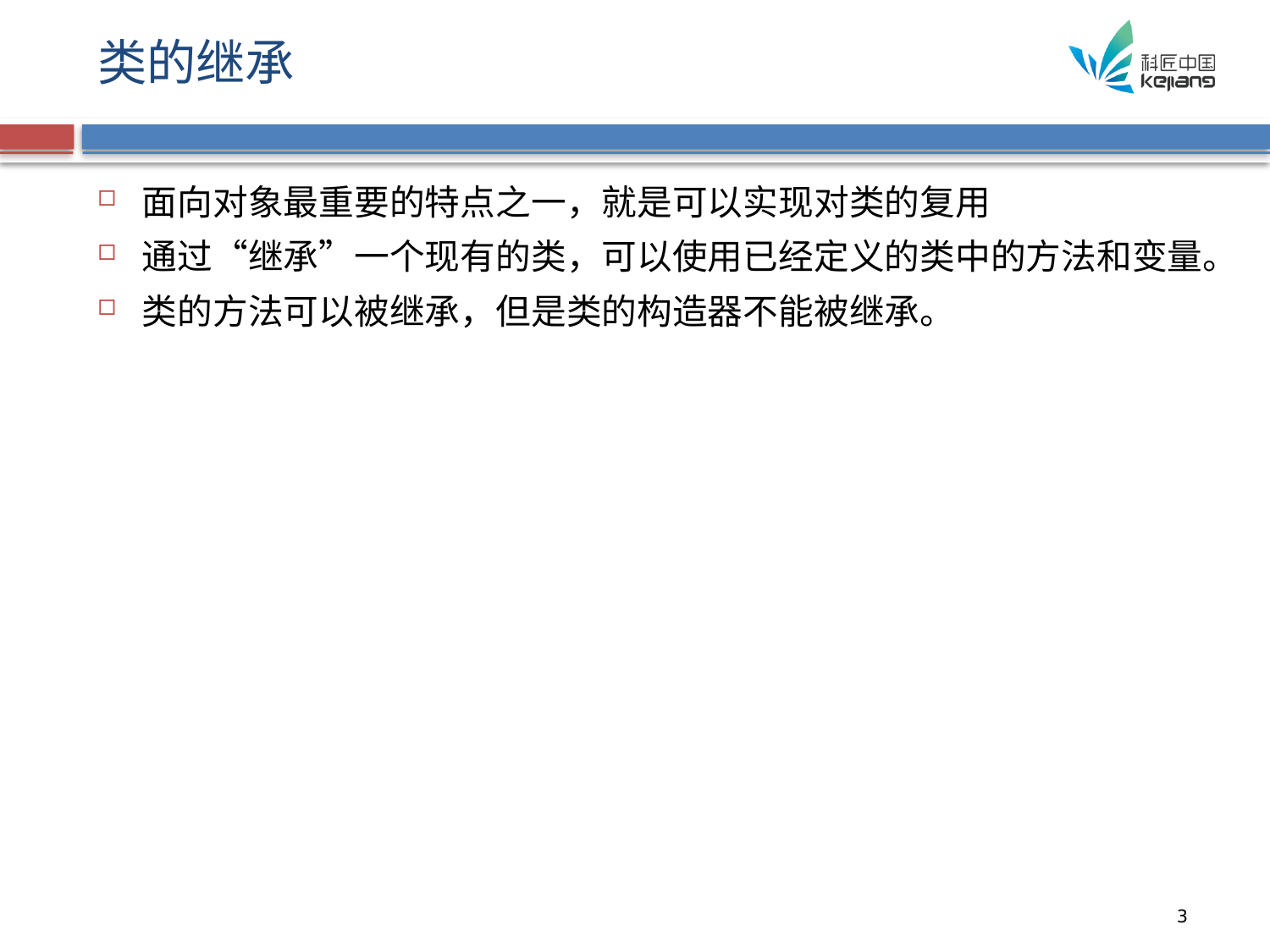

# 类的继承
面向对象最重要的特点之一，就是可以实现对类的复用
通过“继承”一个现有的类，可以使用已经定义的类中的方法和变量。
类的方法可以被继承，但是类的构造器不能被继承。
3